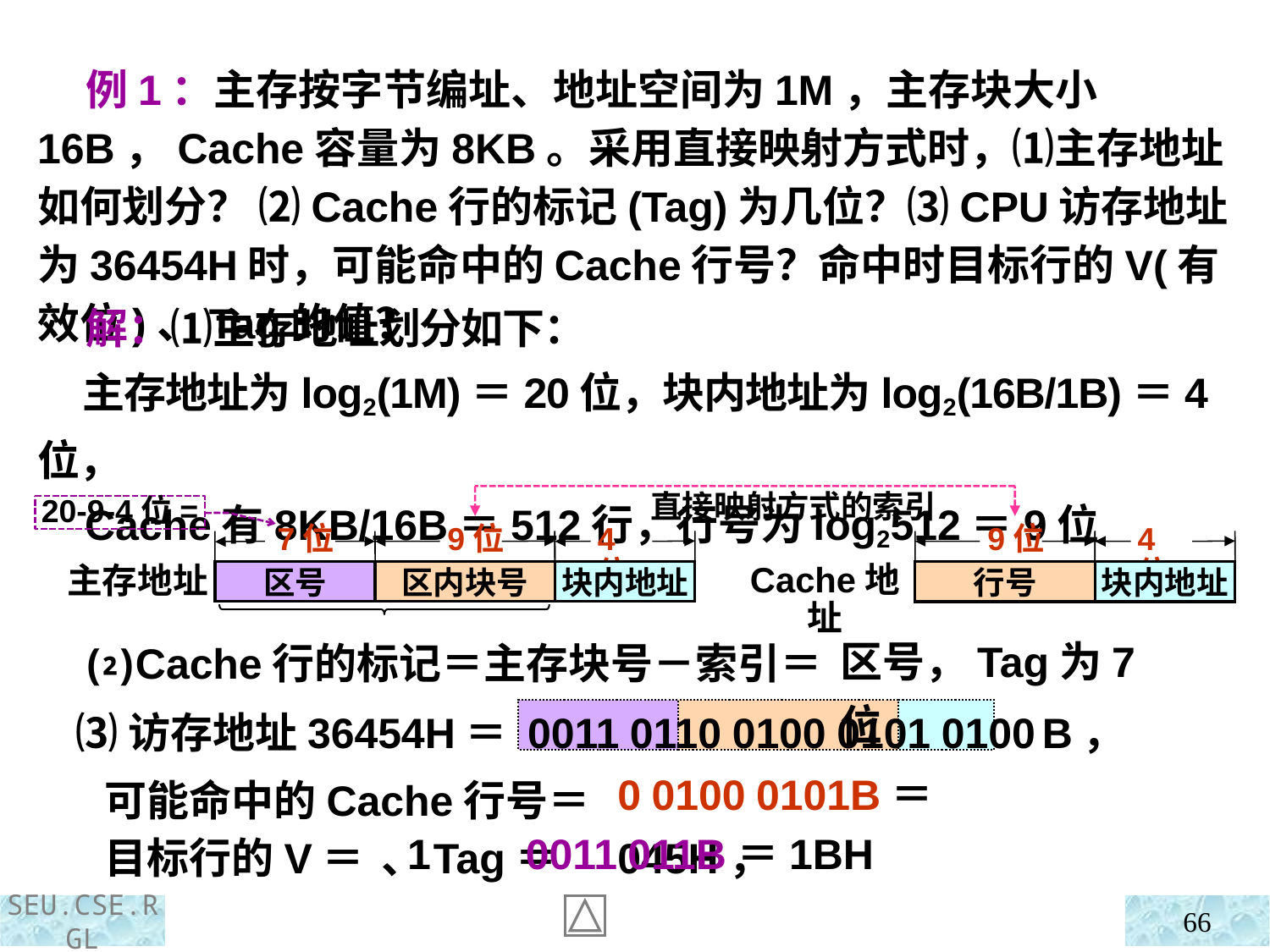

例1：主存按字节编址、地址空间为1M，主存块大小16B，Cache容量为8KB。采用直接映射方式时，⑴主存地址如何划分？ ⑵Cache行的标记(Tag)为几位？⑶CPU访存地址为36454H时，可能命中的Cache行号？命中时目标行的V(有效位)、Tag的值？
    解：⑴主存地址划分如下：
    主存地址为log2(1M)＝20位，块内地址为log2(16B/1B)＝4位，
    Cache有8KB/16B＝512行，行号为log2512＝9位

Cache地址
行号
块内地址
区号
区内块号
块内地址
主存地址

直接映射方式的索引
20-9-4位=
7位

9位

4位

9位

4位

区号，Tag为7位
    ⑵Cache行的标记＝主存块号－索引＝
    ⑶访存地址36454H＝ 0011 0110 0100 0101 0100 B，
      可能命中的Cache行号＝
      目标行的V＝  、Tag＝

0 0100 0101B＝045H，
1        0011 011B＝1BH

66